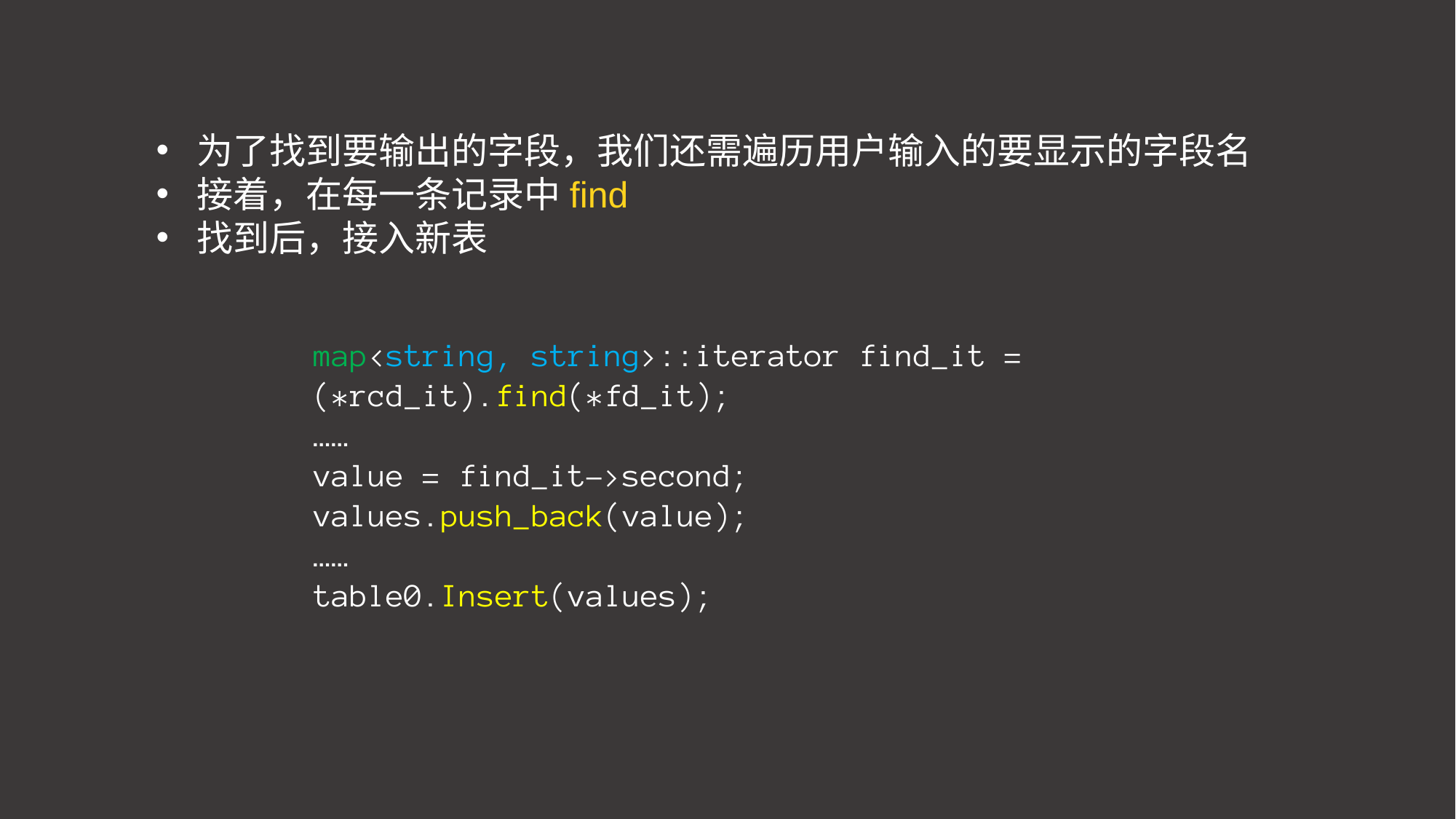

为了找到要输出的字段，我们还需遍历用户输入的要显示的字段名
接着，在每一条记录中find
找到后，接入新表
map<string, string>::iterator find_it = (*rcd_it).find(*fd_it);
……
value = find_it->second;                values.push_back(value);
……
table0.Insert(values);